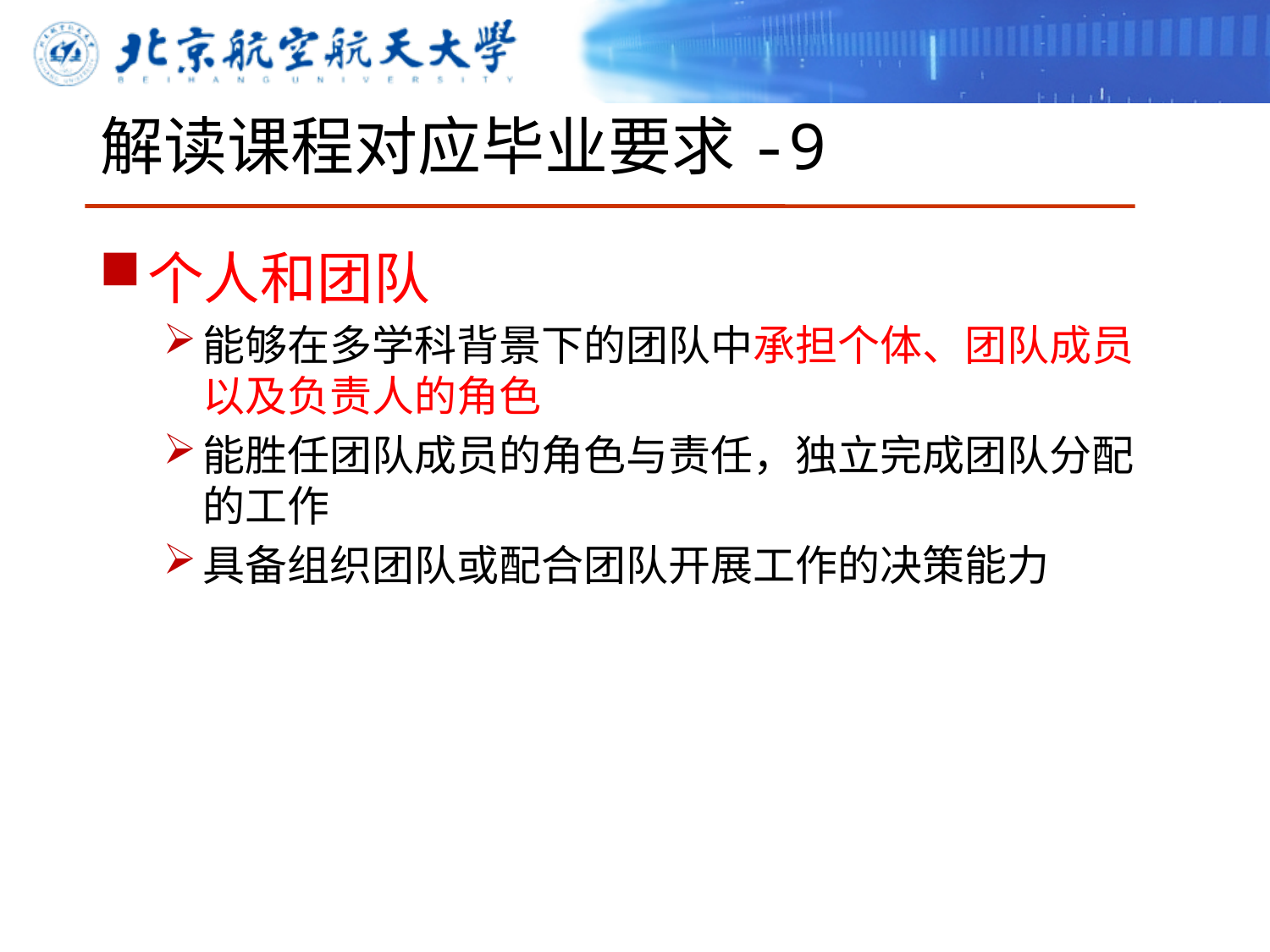

# 解读课程对应毕业要求-9
个人和团队
能够在多学科背景下的团队中承担个体、团队成员以及负责人的角色
能胜任团队成员的角色与责任，独立完成团队分配的工作
具备组织团队或配合团队开展工作的决策能力